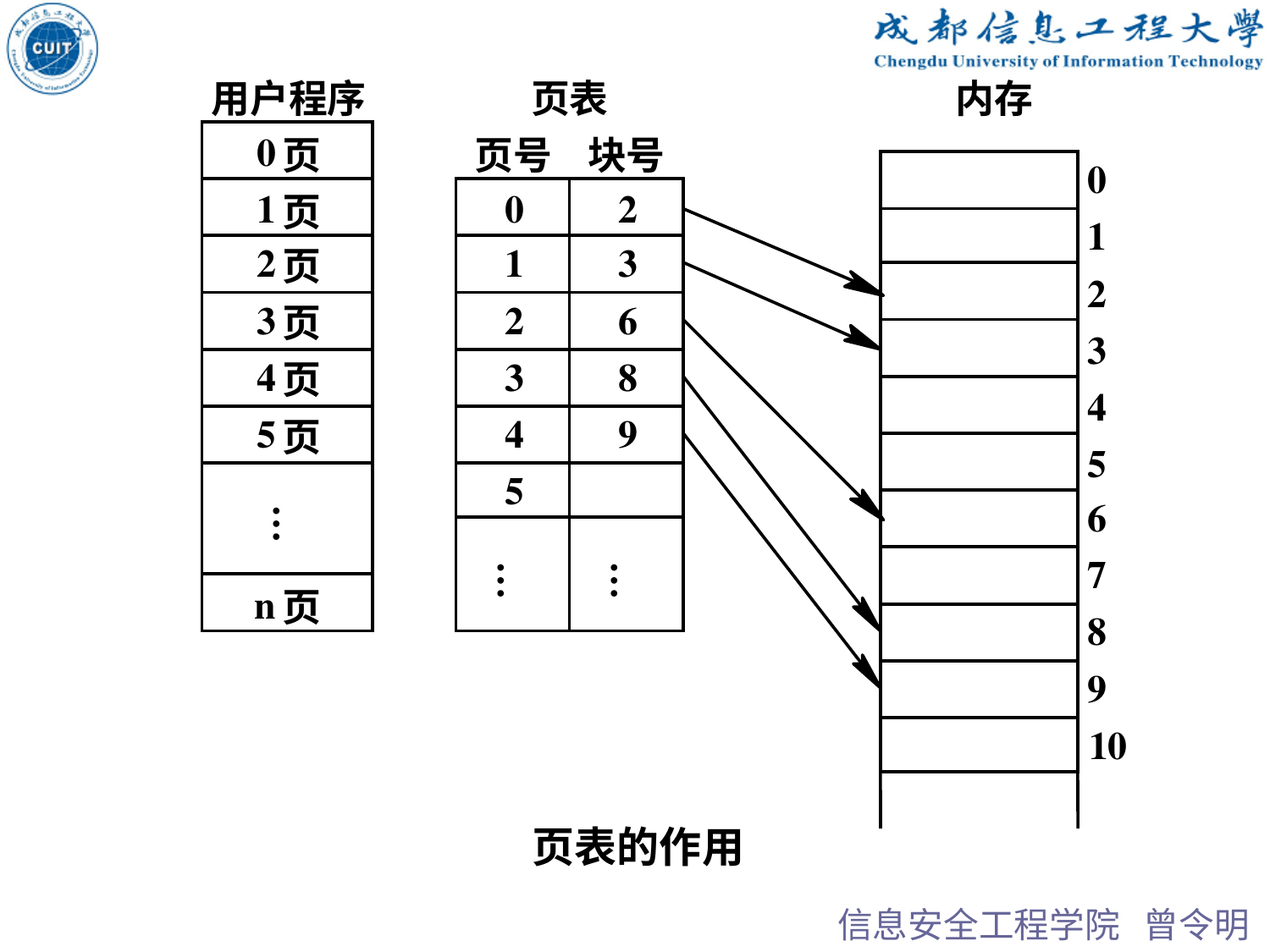

用户程序
页表
内存

0
页
页号
块号

0

1
0
2
页

1

2
1
3
页

2

3
2
6
页

3

4
3
8
页

4

5
4
9
页

5

5

6
…

7
…
…

n
页

8

9

10

 页表的作用